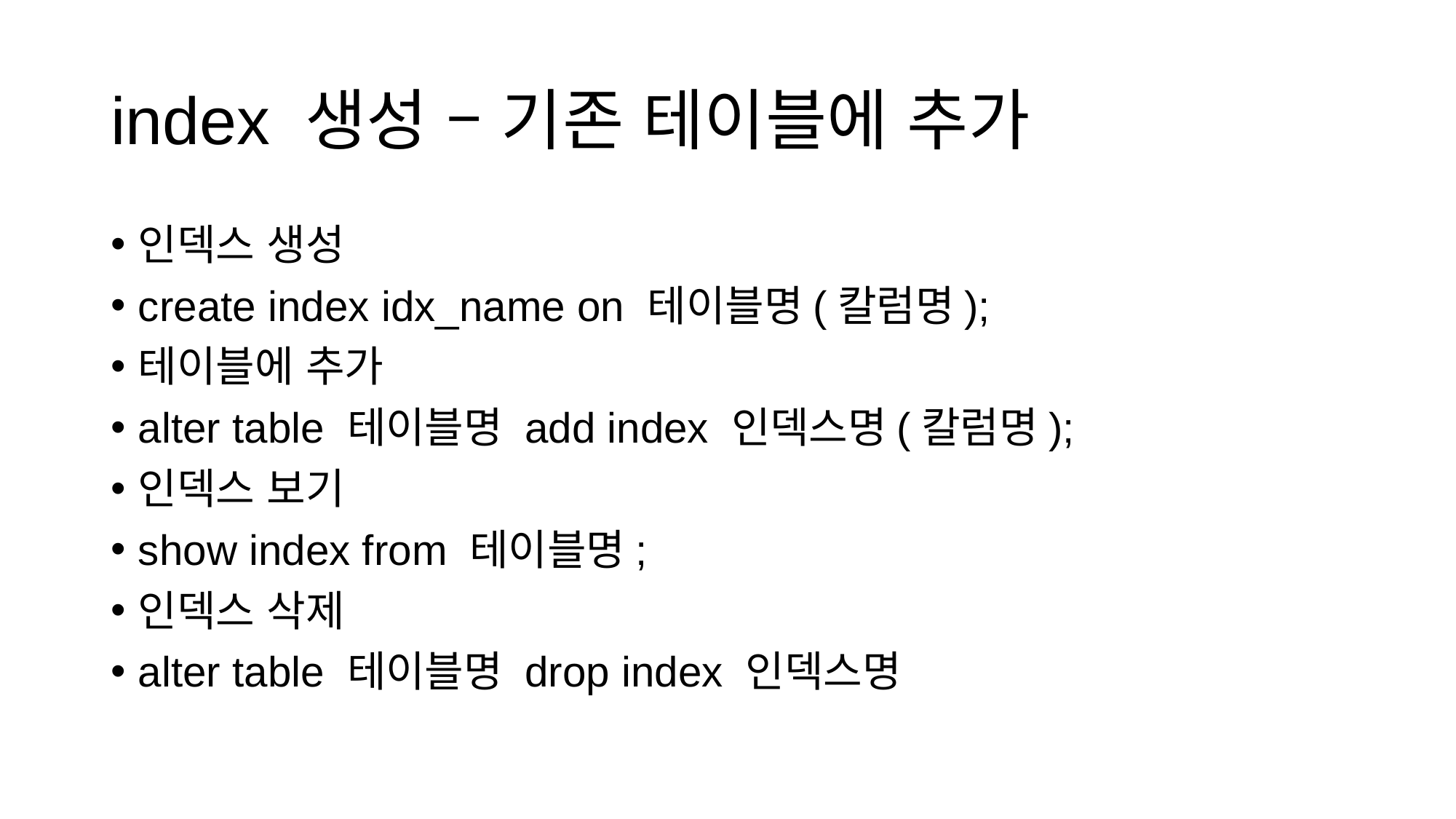

# index 생성 – 기존 테이블에 추가
인덱스 생성
create index idx_name on 테이블명(칼럼명);
테이블에 추가
alter table 테이블명 add index 인덱스명(칼럼명);
인덱스 보기
show index from 테이블명;
인덱스 삭제
alter table 테이블명 drop index 인덱스명